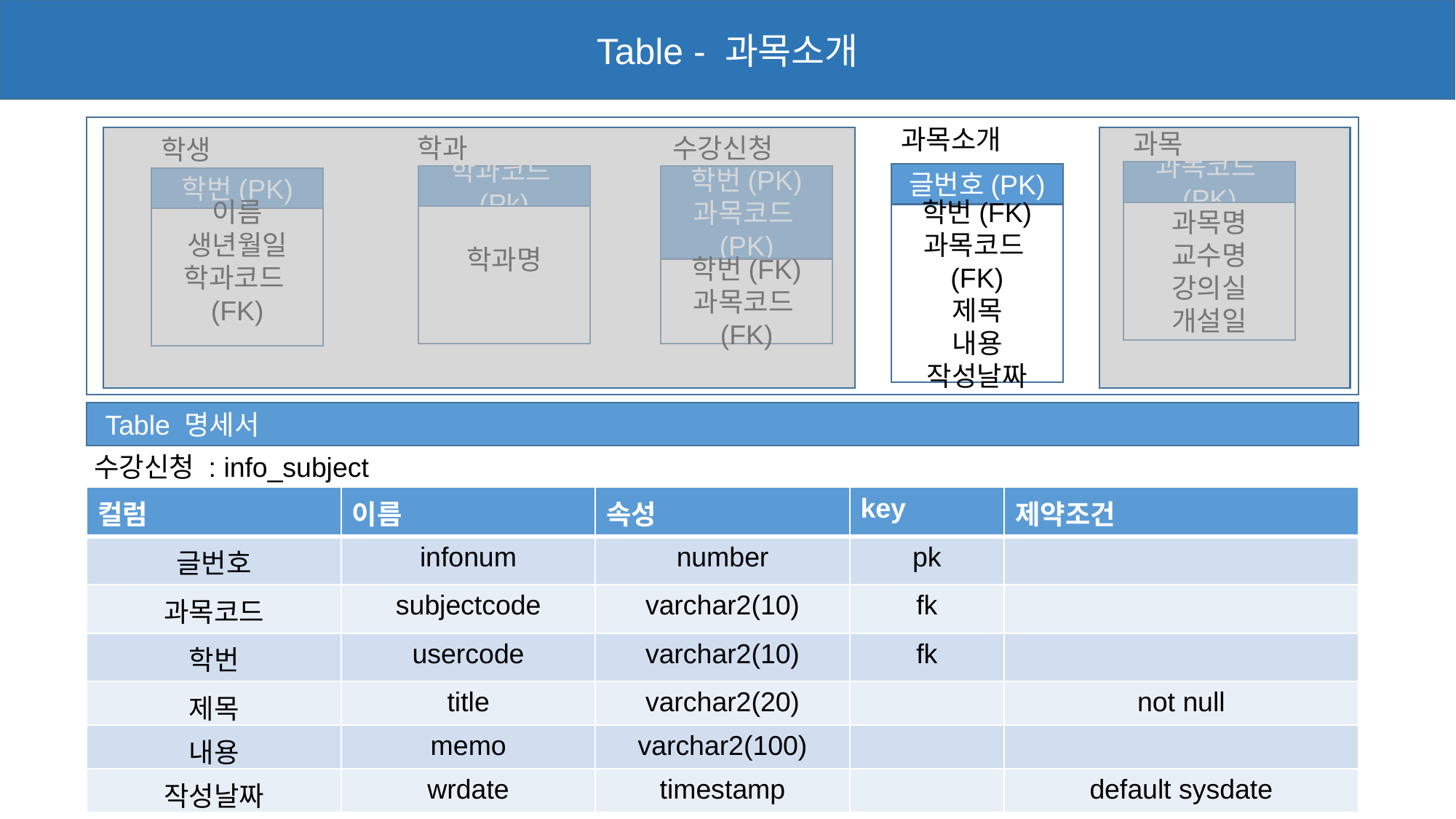

Table - 과목소개

과목소개
과목
수강신청
학과
학생

과목코드(PK)
글번호(PK)
학번(PK)
과목코드(PK)
학과코드(Pk)
학번(PK)
과목명
교수명
강의실
개설일
학번(FK)
과목코드(FK)
제목
내용
작성날짜
학과명

이름
생년월일
학과코드(FK)

학번(FK)
과목코드(FK)
 Table 명세서
수강신청 : info_subject
| 컬럼 | 이름 | 속성 | key | 제약조건 |
| --- | --- | --- | --- | --- |
| 글번호 | infonum | number | pk |  |
| 과목코드 | subjectcode | varchar2(10) | fk |  |
| 학번 | usercode | varchar2(10) | fk |  |
| 제목 | title | varchar2(20) |  | not null |
| 내용 | memo | varchar2(100) |  |  |
| 작성날짜 | wrdate | timestamp |  | default sysdate |